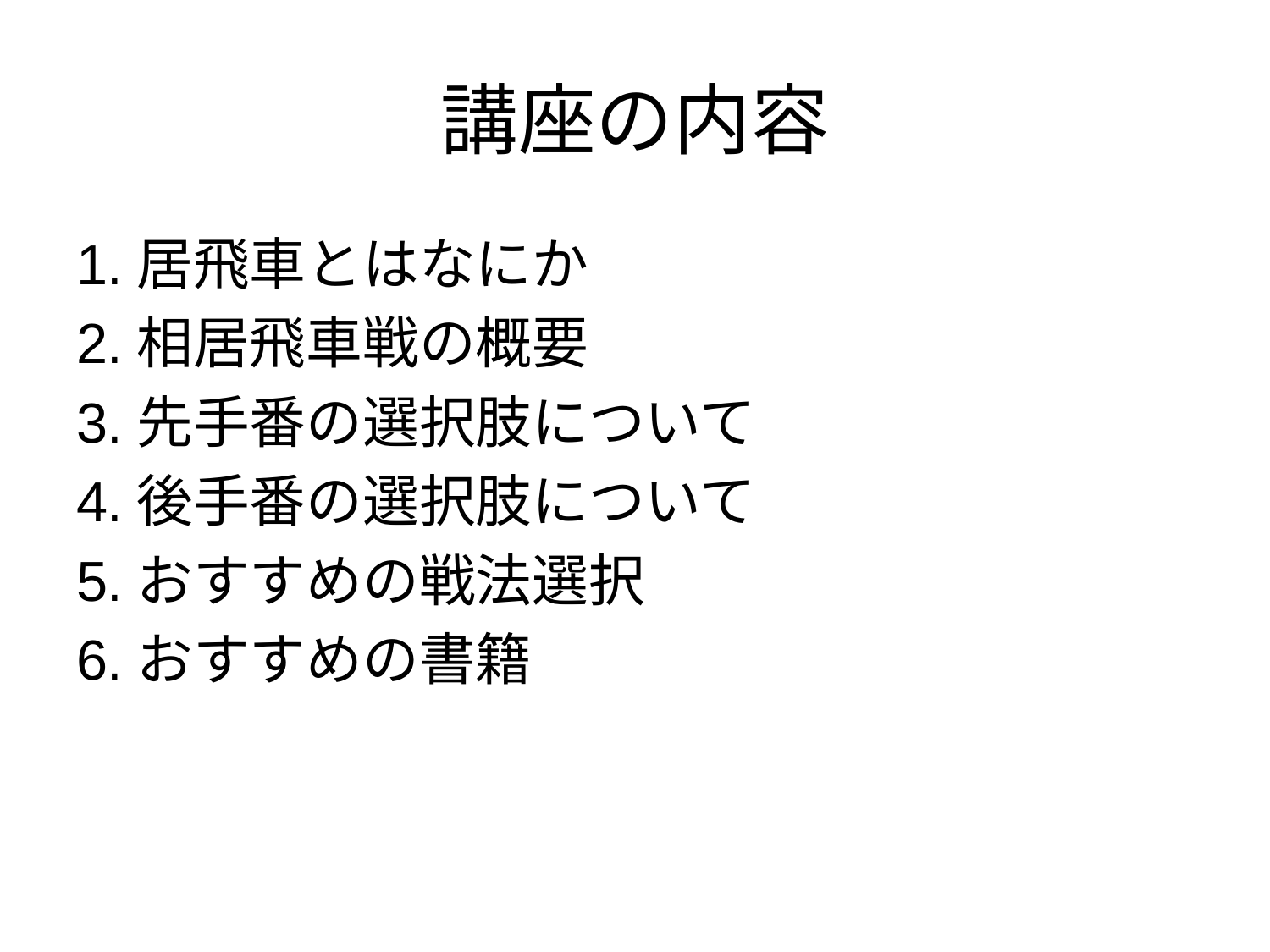

# 講座の内容
1.居飛車とはなにか
2.相居飛車戦の概要
3.先手番の選択肢について
4.後手番の選択肢について
5.おすすめの戦法選択
6.おすすめの書籍